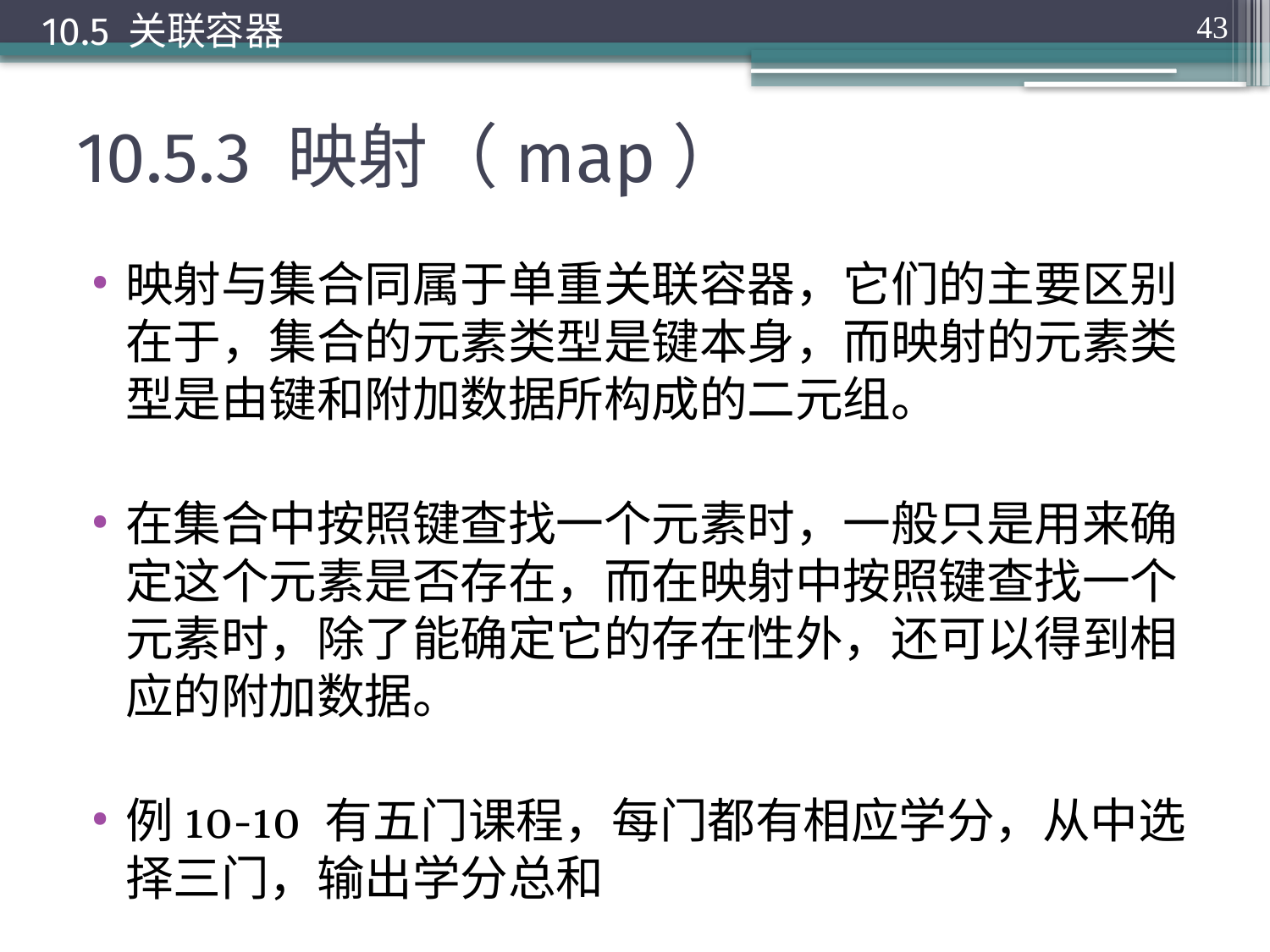

10.5 关联容器
43
# 10.5.3 映射（map）
映射与集合同属于单重关联容器，它们的主要区别在于，集合的元素类型是键本身，而映射的元素类型是由键和附加数据所构成的二元组。

在集合中按照键查找一个元素时，一般只是用来确定这个元素是否存在，而在映射中按照键查找一个元素时，除了能确定它的存在性外，还可以得到相应的附加数据。

例10-10 有五门课程，每门都有相应学分，从中选择三门，输出学分总和